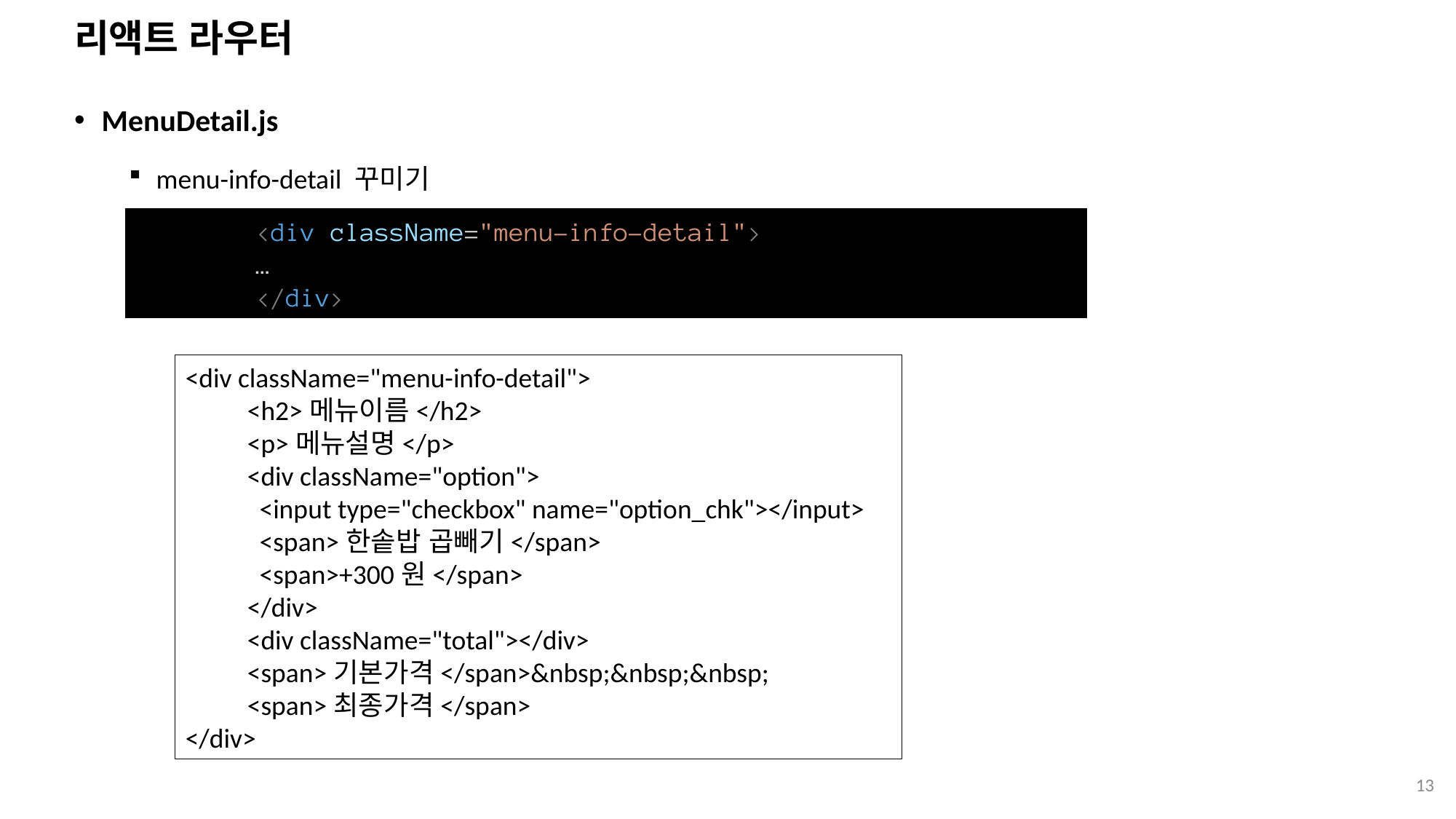

# 리액트 라우터
MenuDetail.js
menu-info-detail 꾸미기

        <div className="menu-info-detail">
        …
        </div>
<div className="menu-info-detail">
          <h2>메뉴이름</h2>
          <p>메뉴설명</p>
          <div className="option">
            <input type="checkbox" name="option_chk"></input>
            <span>한솥밥 곱빼기</span>
            <span>+300원</span>
          </div>
          <div className="total"></div>
          <span>기본가격</span>&nbsp;&nbsp;&nbsp;
          <span>최종가격</span>
</div>
13